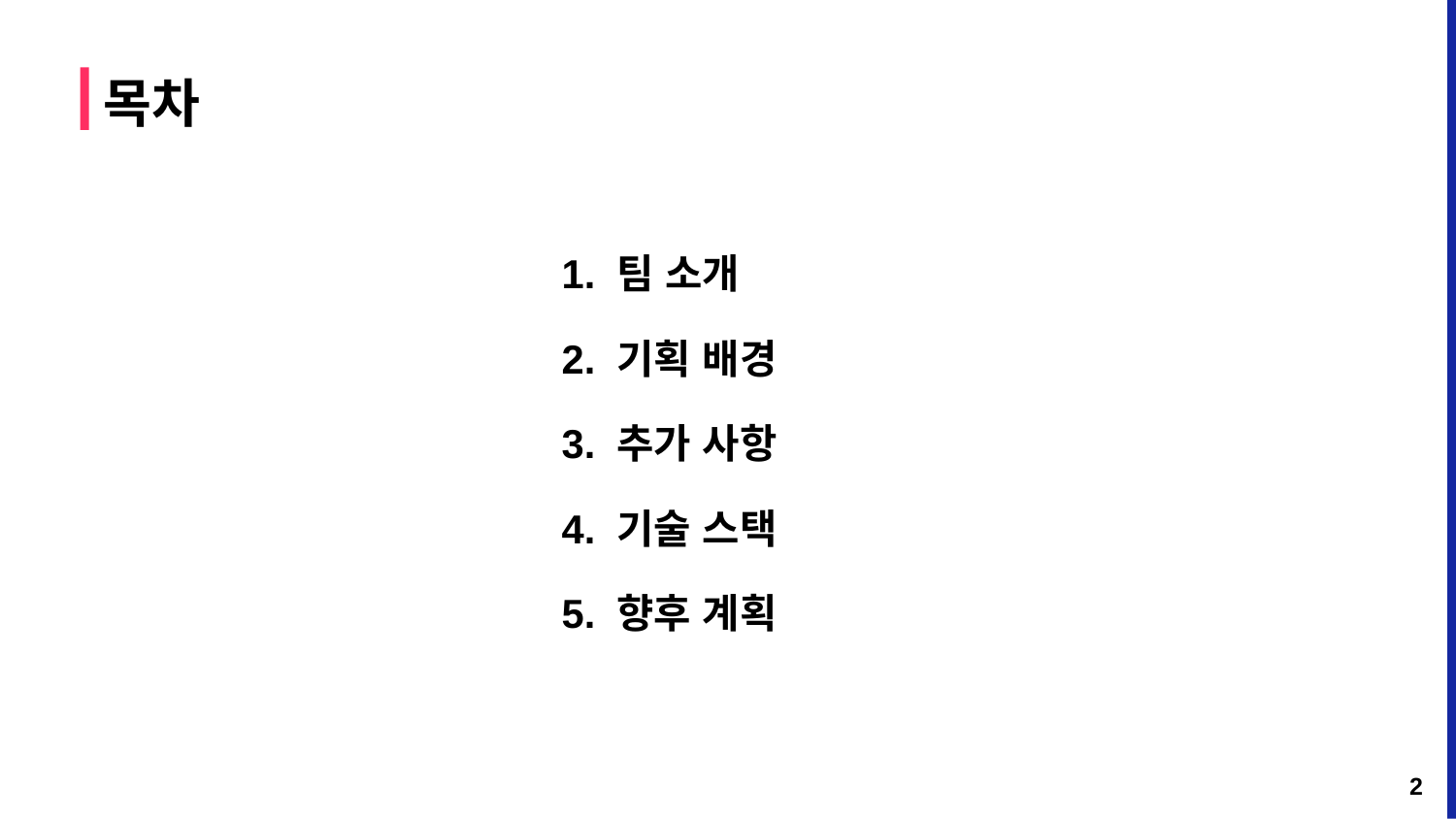

# 목차
1. 팀 소개
2. 기획 배경
3. 추가 사항
4. 기술 스택
5. 향후 계획
2